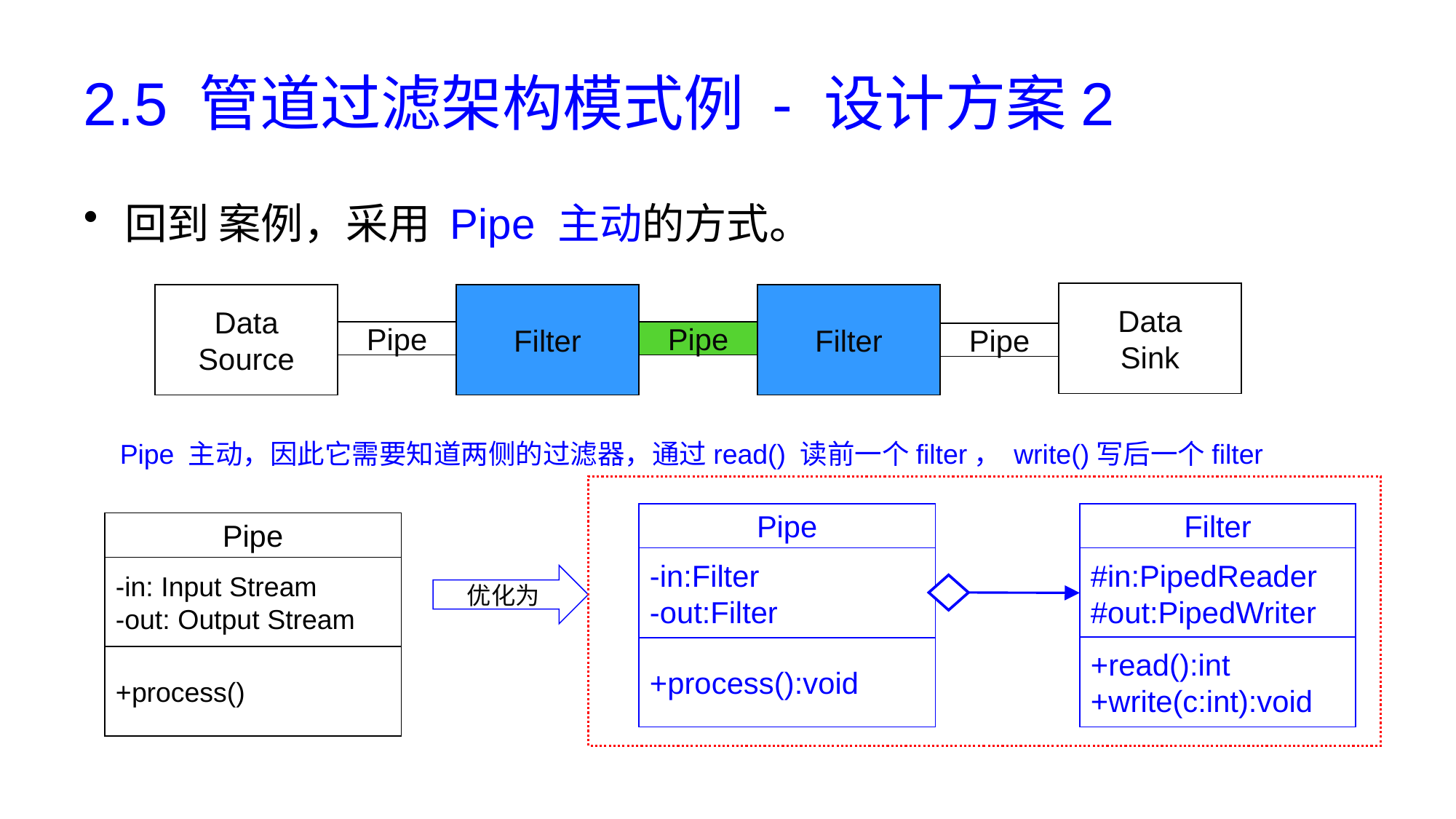

# 2.5 管道过滤架构模式例 - 设计方案2
回到 案例，采用 Pipe 主动的方式。
Data
Sink
Data
Source
Filter
Filter
Pipe
Pipe
Pipe
Pipe 主动，因此它需要知道两侧的过滤器，通过read() 读前一个filter， write()写后一个filter

Pipe
Filter
Pipe
-in:Filter
-out:Filter
#in:PipedReader
#out:PipedWriter
-in: Input Stream
-out: Output Stream
优化为

+read():int
+write(c:int):void
+process():void
+process()
44